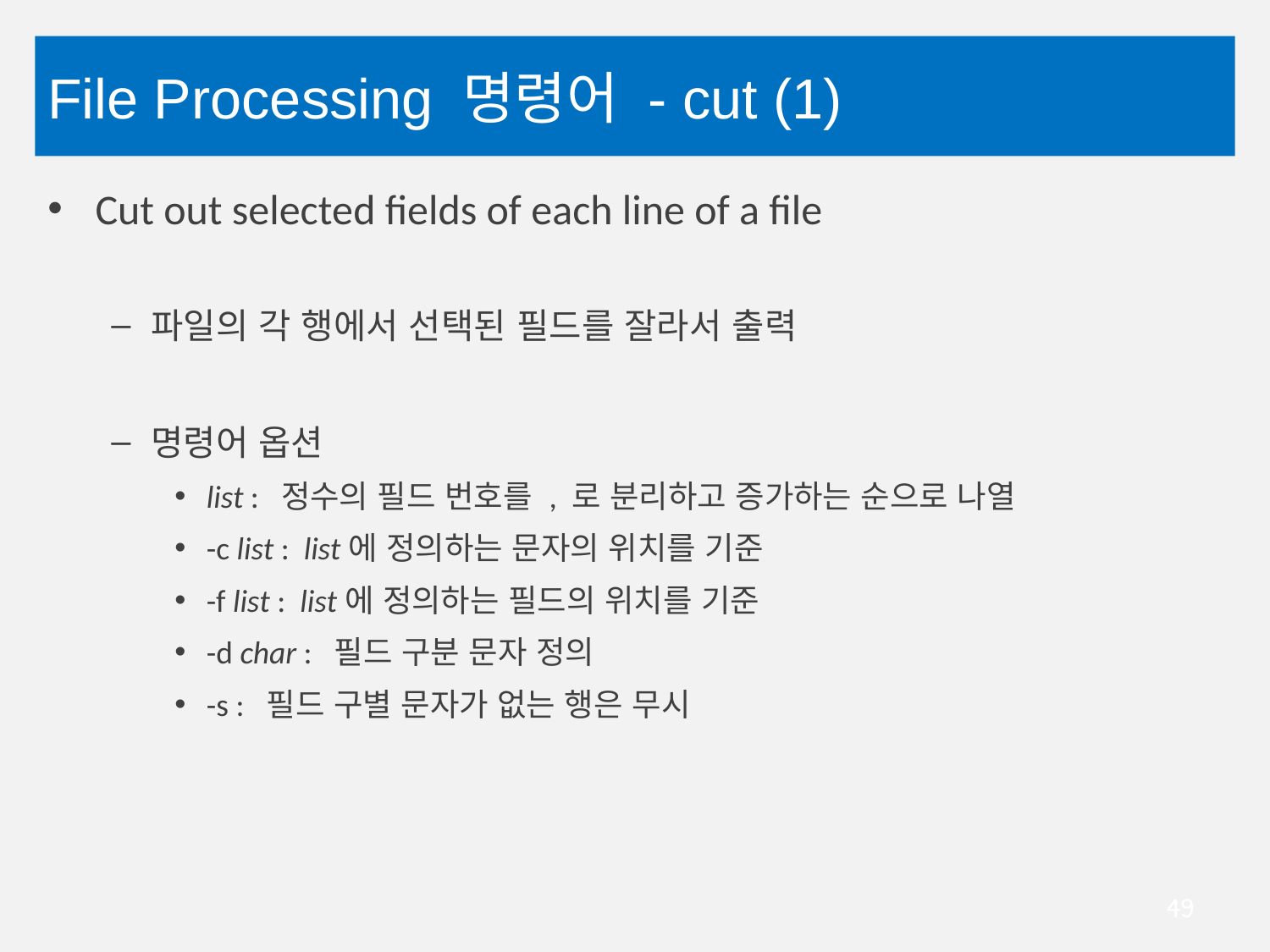

# File Processing 명령어 - cut (1)
Cut out selected fields of each line of a file

파일의 각 행에서 선택된 필드를 잘라서 출력

명령어 옵션
list :  정수의 필드 번호를 , 로 분리하고 증가하는 순으로 나열
-c list :  list에 정의하는 문자의 위치를 기준
-f list :  list에 정의하는 필드의 위치를 기준
-d char :  필드 구분 문자 정의
-s :  필드 구별 문자가 없는 행은 무시
49